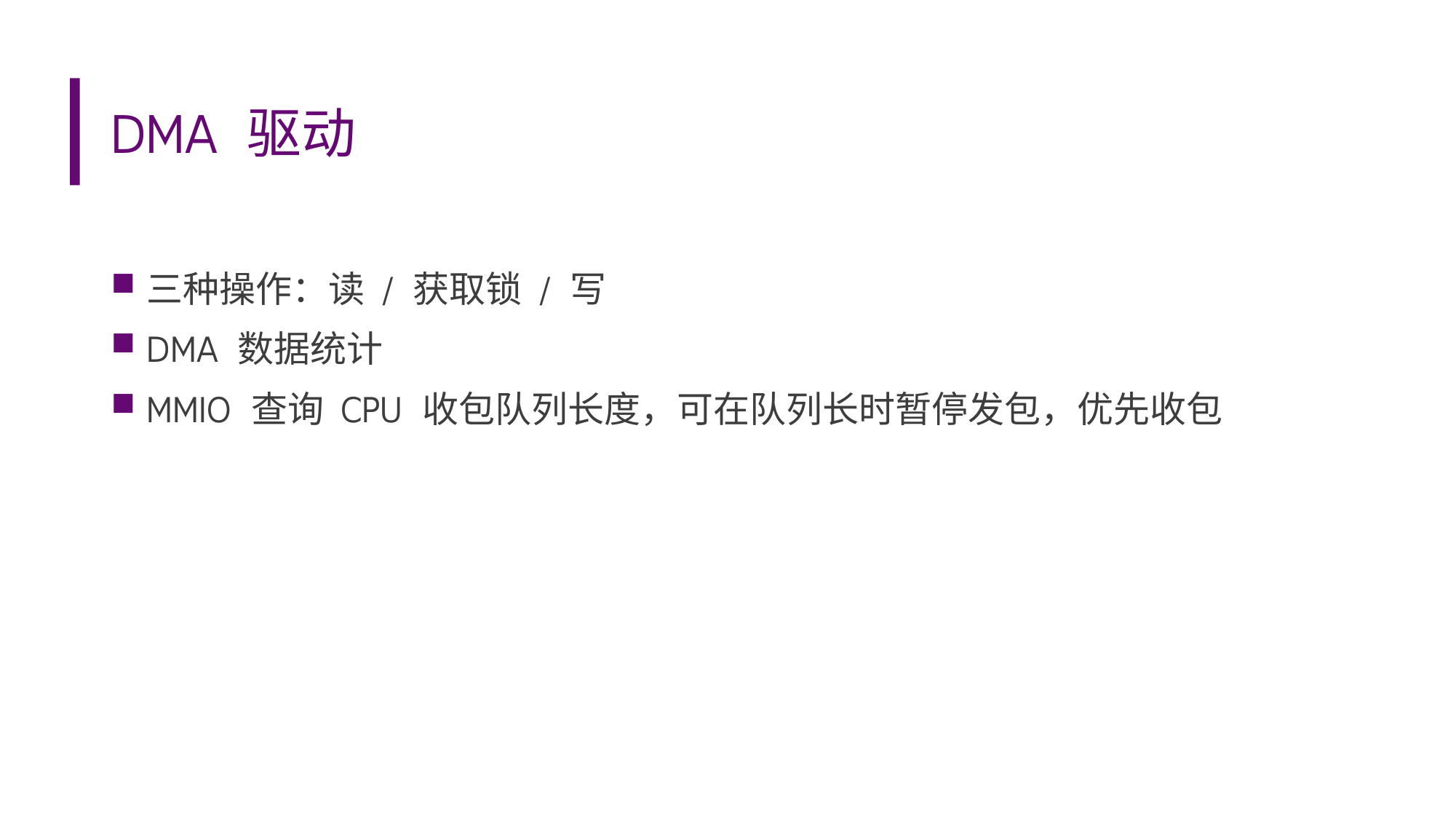

# DMA 驱动
三种操作：读 / 获取锁 / 写
DMA 数据统计
MMIO 查询 CPU 收包队列长度，可在队列长时暂停发包，优先收包